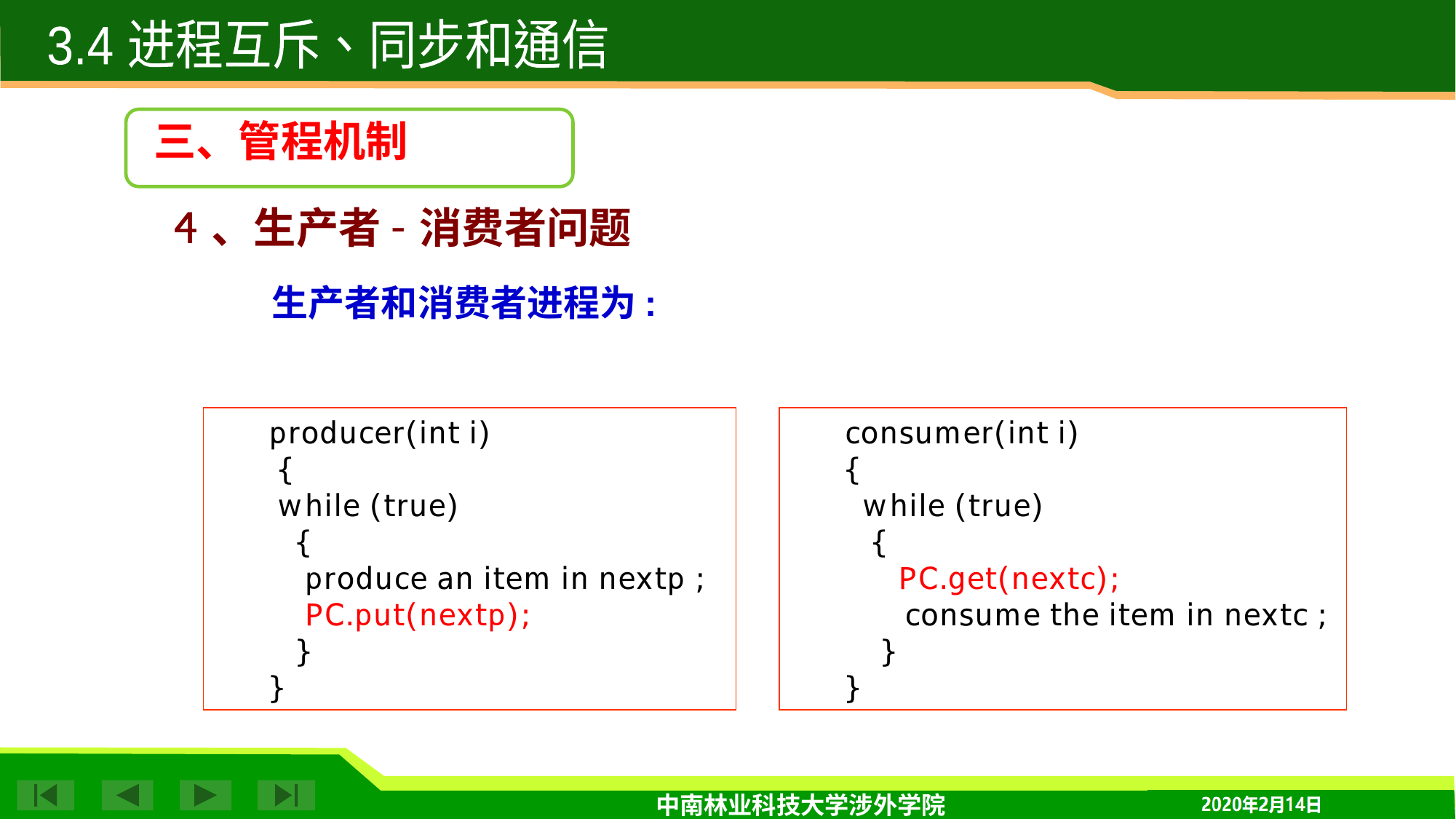

3.4 进程互斥、同步和通信
三、管程机制

4、生产者-消费者问题
生产者和消费者进程为:
consumer(int i)
{
  while (true)
   {
      PC.get(nextc);
      consume the item in nextc ;
    }
}
producer(int i)
 {
 while (true)
   {
    produce an item in nextp ;
    PC.put(nextp);
   }
}